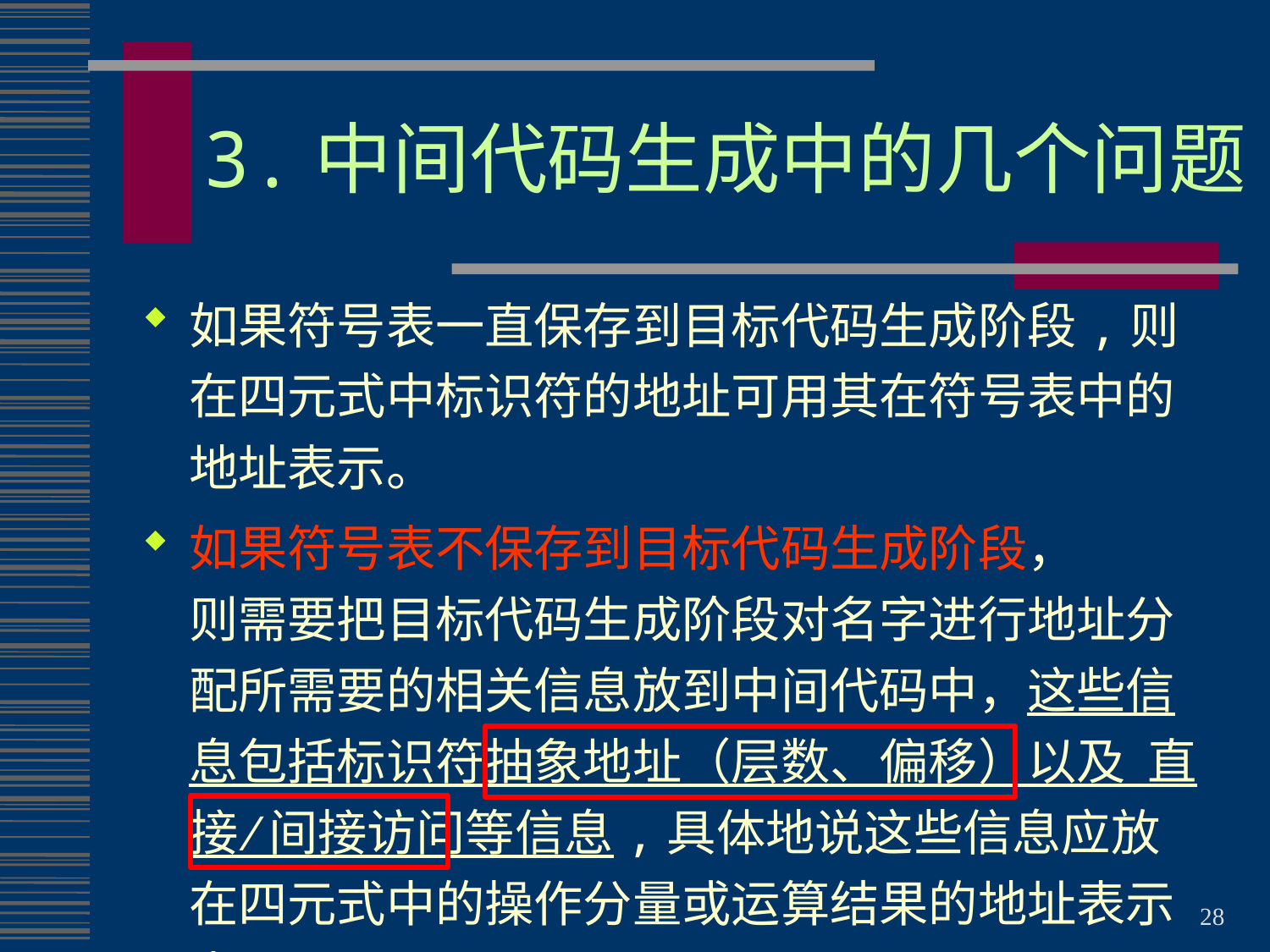

# 3.中间代码生成中的几个问题
如果符号表一直保存到目标代码生成阶段,则在四元式中标识符的地址可用其在符号表中的地址表示。
如果符号表不保存到目标代码生成阶段，        则需要把目标代码生成阶段对名字进行地址分配所需要的相关信息放到中间代码中，这些信息包括标识符抽象地址（层数、偏移）以及  直接 ⁄ 间接访问等信息,具体地说这些信息应放在四元式中的操作分量或运算结果的地址表示中。